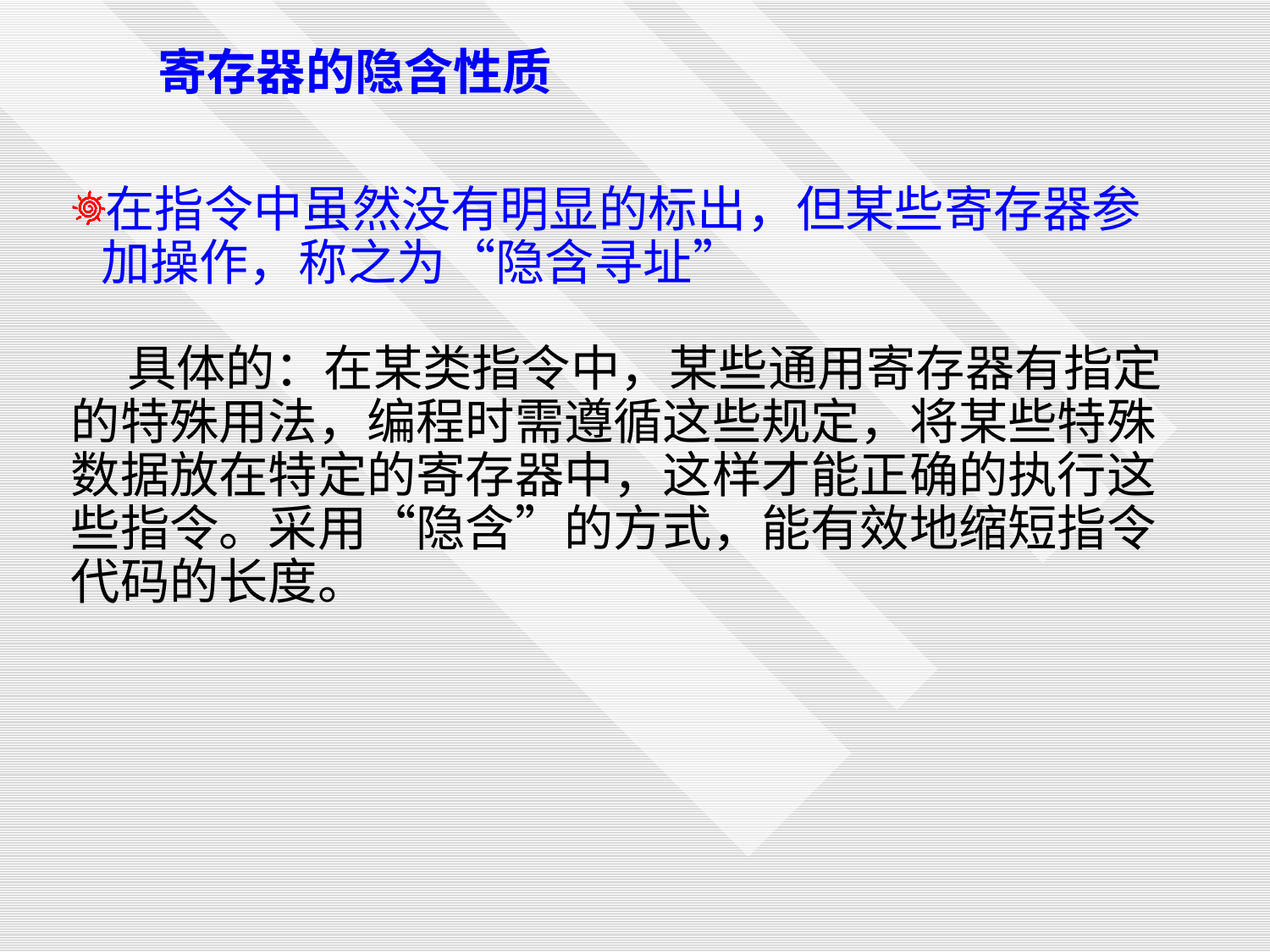

寄存器的隐含性质
在指令中虽然没有明显的标出，但某些寄存器参加操作，称之为“隐含寻址”

    具体的：在某类指令中，某些通用寄存器有指定的特殊用法，编程时需遵循这些规定，将某些特殊数据放在特定的寄存器中，这样才能正确的执行这些指令。采用“隐含”的方式，能有效地缩短指令代码的长度。